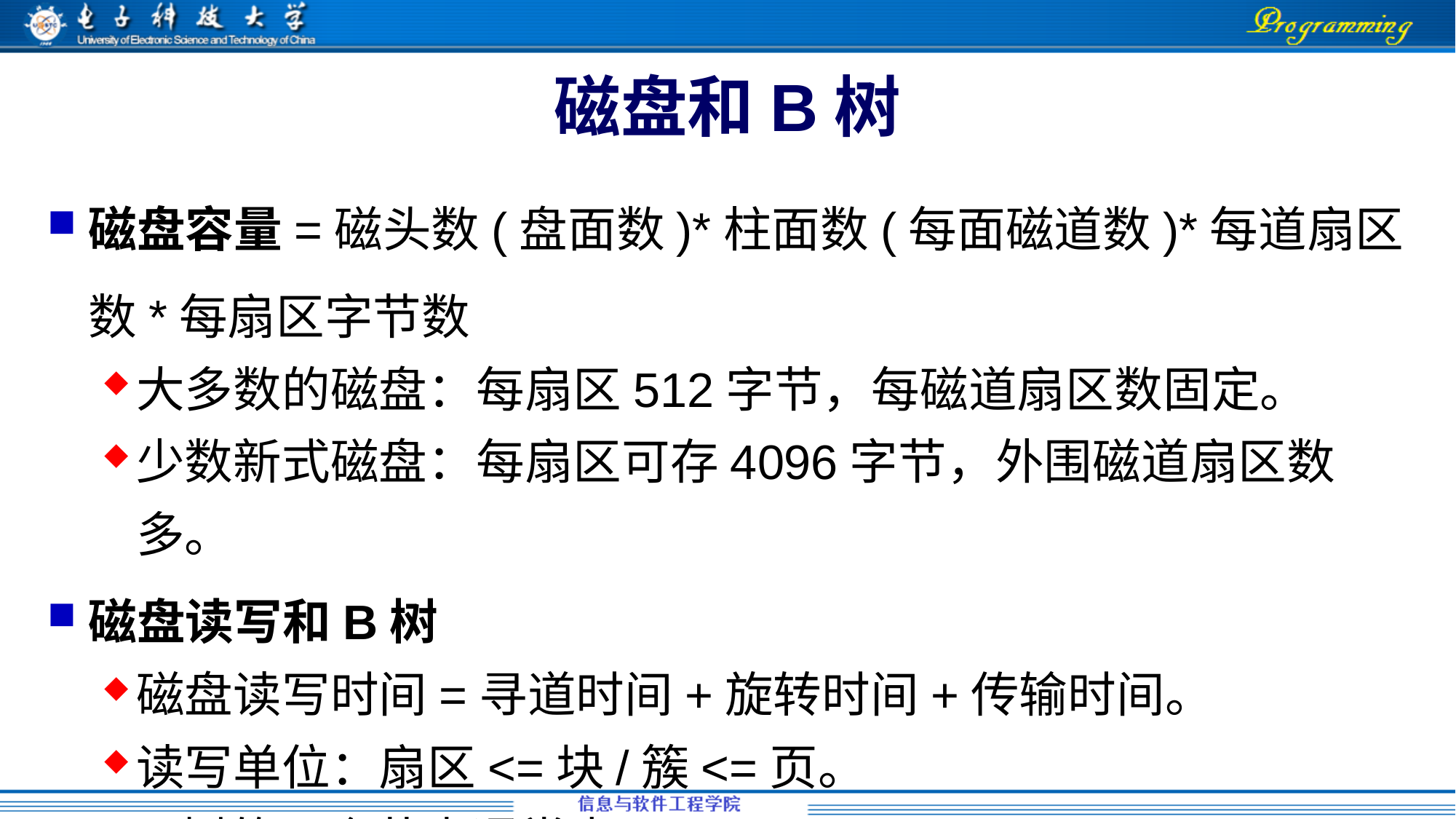

# 磁盘和B树
磁盘容量=磁头数(盘面数)*柱面数(每面磁道数)*每道扇区数*每扇区字节数
大多数的磁盘：每扇区512字节，每磁道扇区数固定。
少数新式磁盘：每扇区可存4096字节，外围磁道扇区数多。
磁盘读写和B树
磁盘读写时间=寻道时间+旋转时间+传输时间。
读写单位：扇区<=块/簇<=页。
B树的一个节点通常占一页。